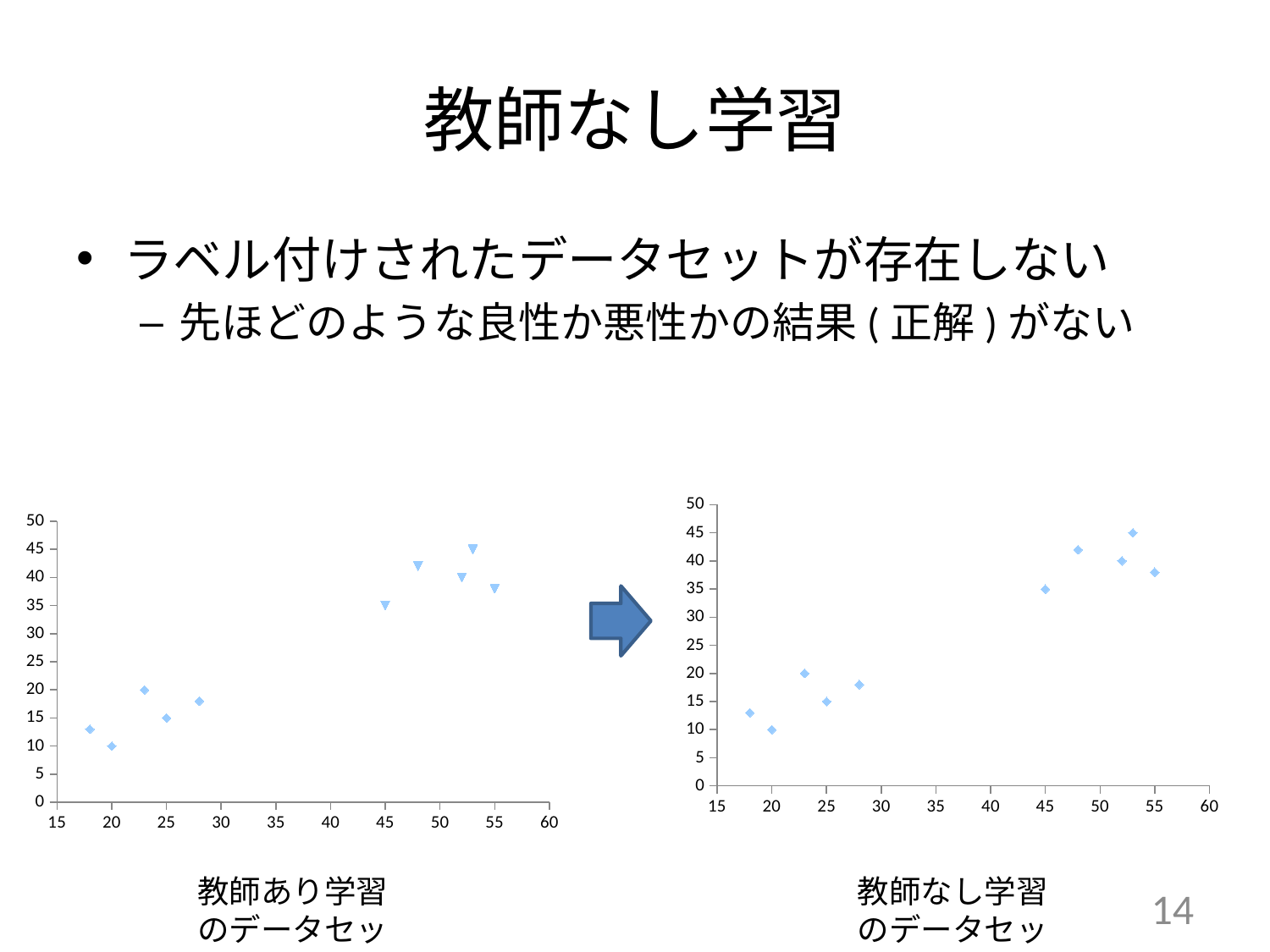

# 教師なし学習
ラベル付けされたデータセットが存在しない
先ほどのような良性か悪性かの結果(正解)がない

### Chart

| Category |  |
|---|---|

### Chart

| Category |  |  |
|---|---|---|
教師あり学習のデータセット
教師なし学習のデータセット
14